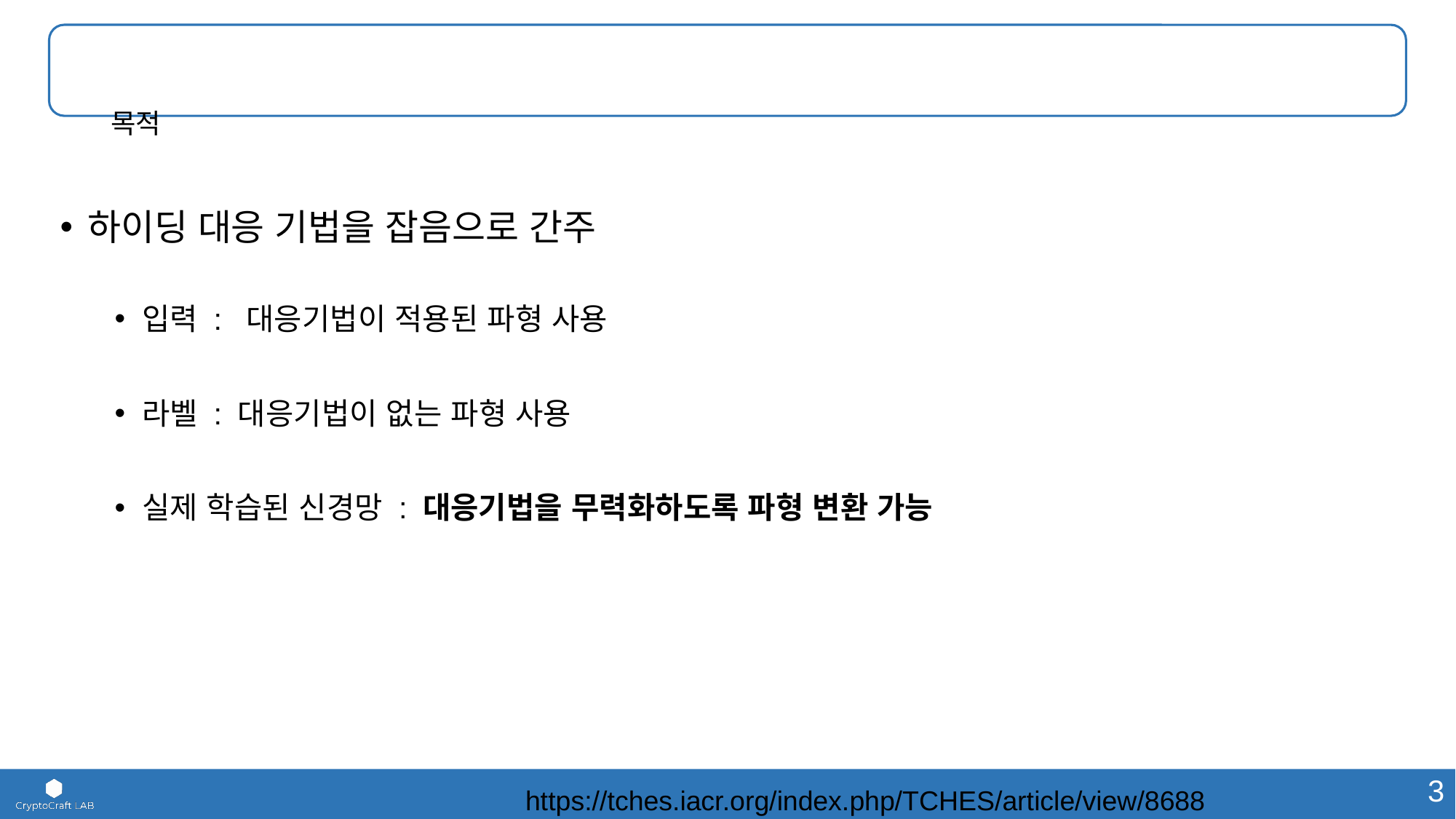

# 목적

하이딩 대응 기법을 잡음으로 간주

입력 :  대응기법이 적용된 파형 사용

라벨 : 대응기법이 없는 파형 사용

실제 학습된 신경망 : 대응기법을 무력화하도록 파형 변환 가능
https://tches.iacr.org/index.php/TCHES/article/view/8688